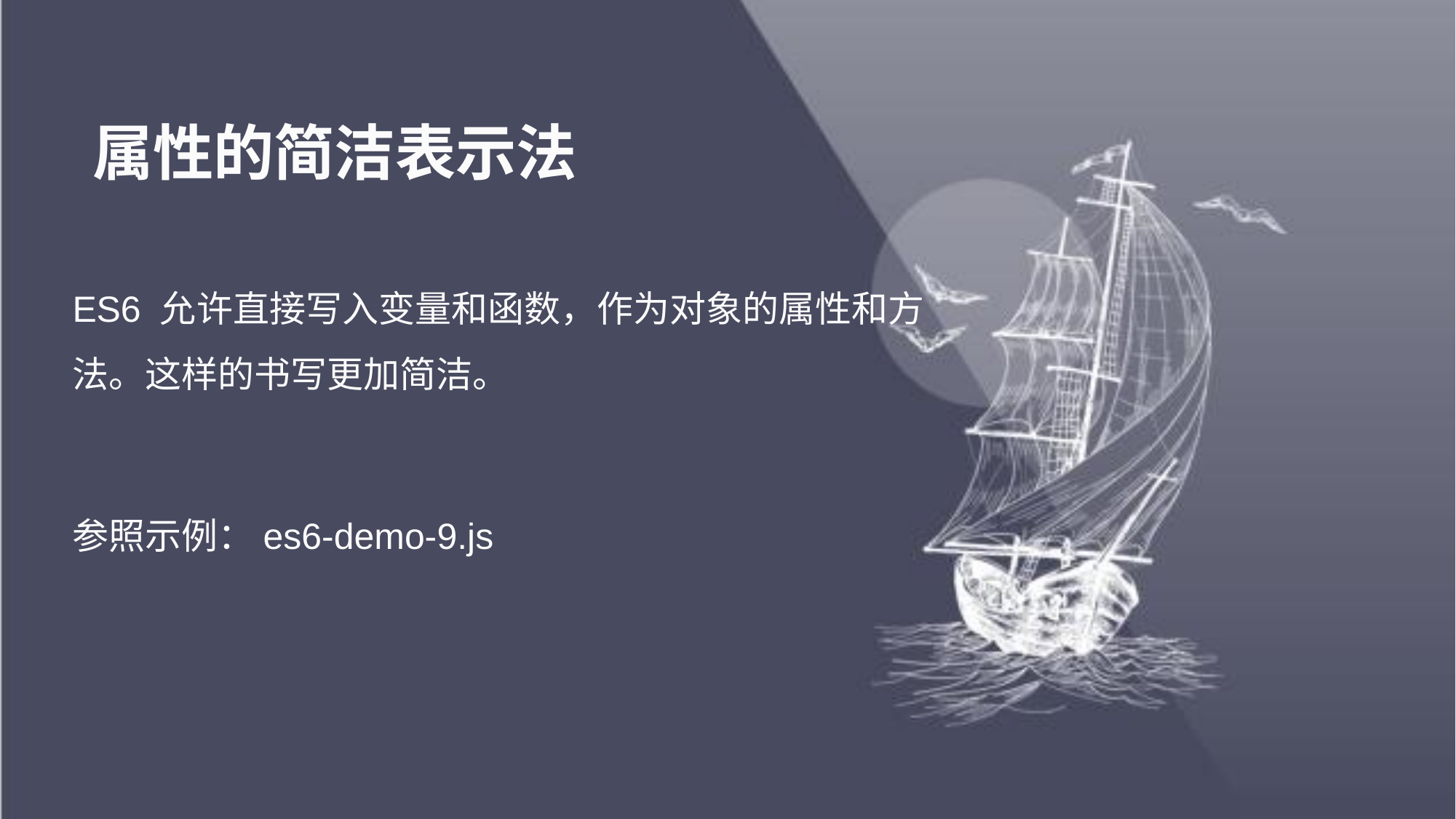

# 属性的简洁表示法
ES6 允许直接写入变量和函数，作为对象的属性和方法。这样的书写更加简洁。

参照示例：es6-demo-9.js